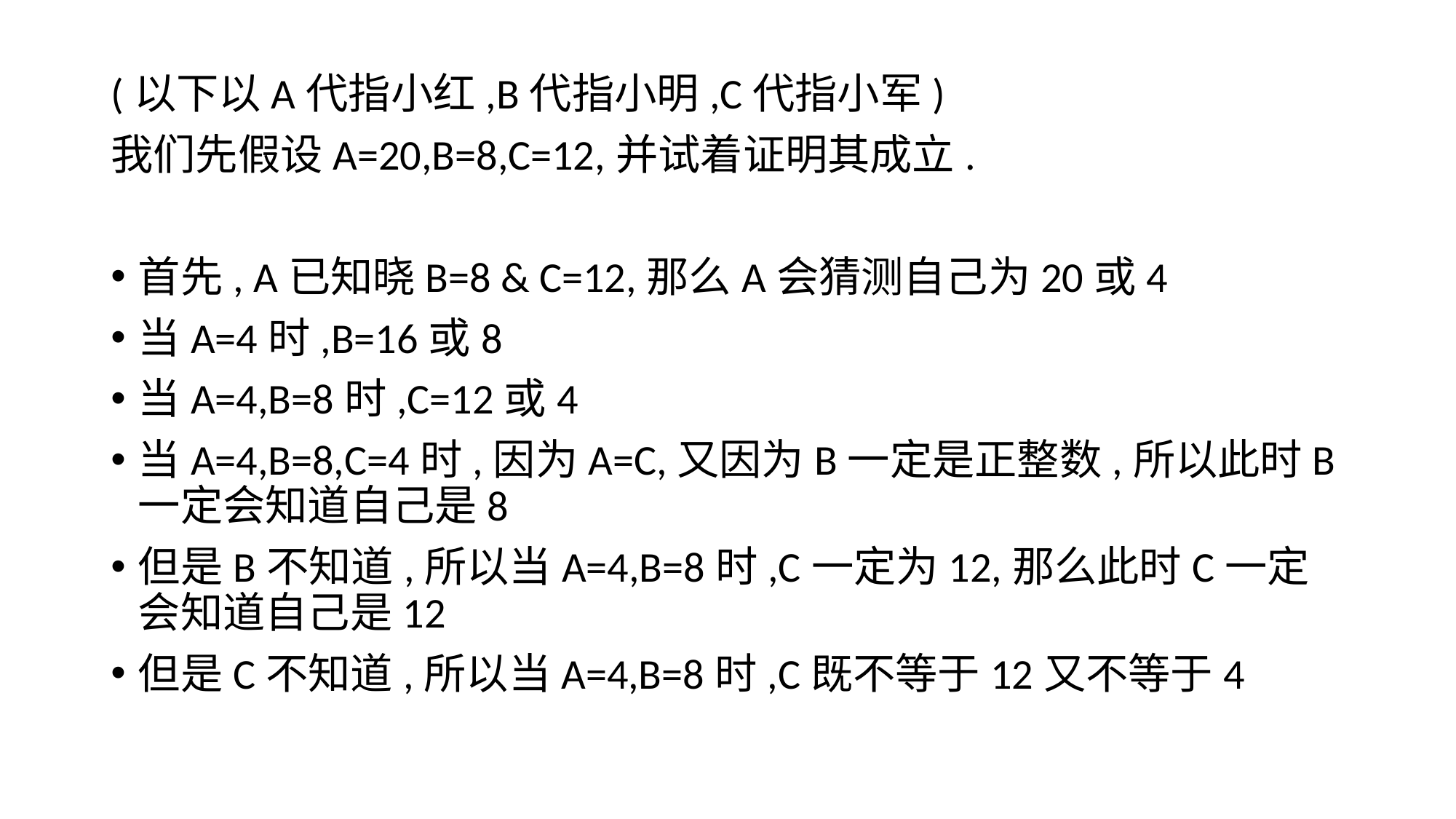

(以下以A代指小红,B代指小明,C代指小军)
我们先假设A=20,B=8,C=12,并试着证明其成立.

首先, A已知晓B=8 & C=12,那么A会猜测自己为20或4
当A=4时,B=16或8
当A=4,B=8时,C=12或4
当A=4,B=8,C=4时,因为A=C,又因为B一定是正整数,所以此时B一定会知道自己是8
但是B不知道,所以当A=4,B=8时,C一定为12,那么此时C一定会知道自己是12
但是C不知道,所以当A=4,B=8时,C既不等于12又不等于4